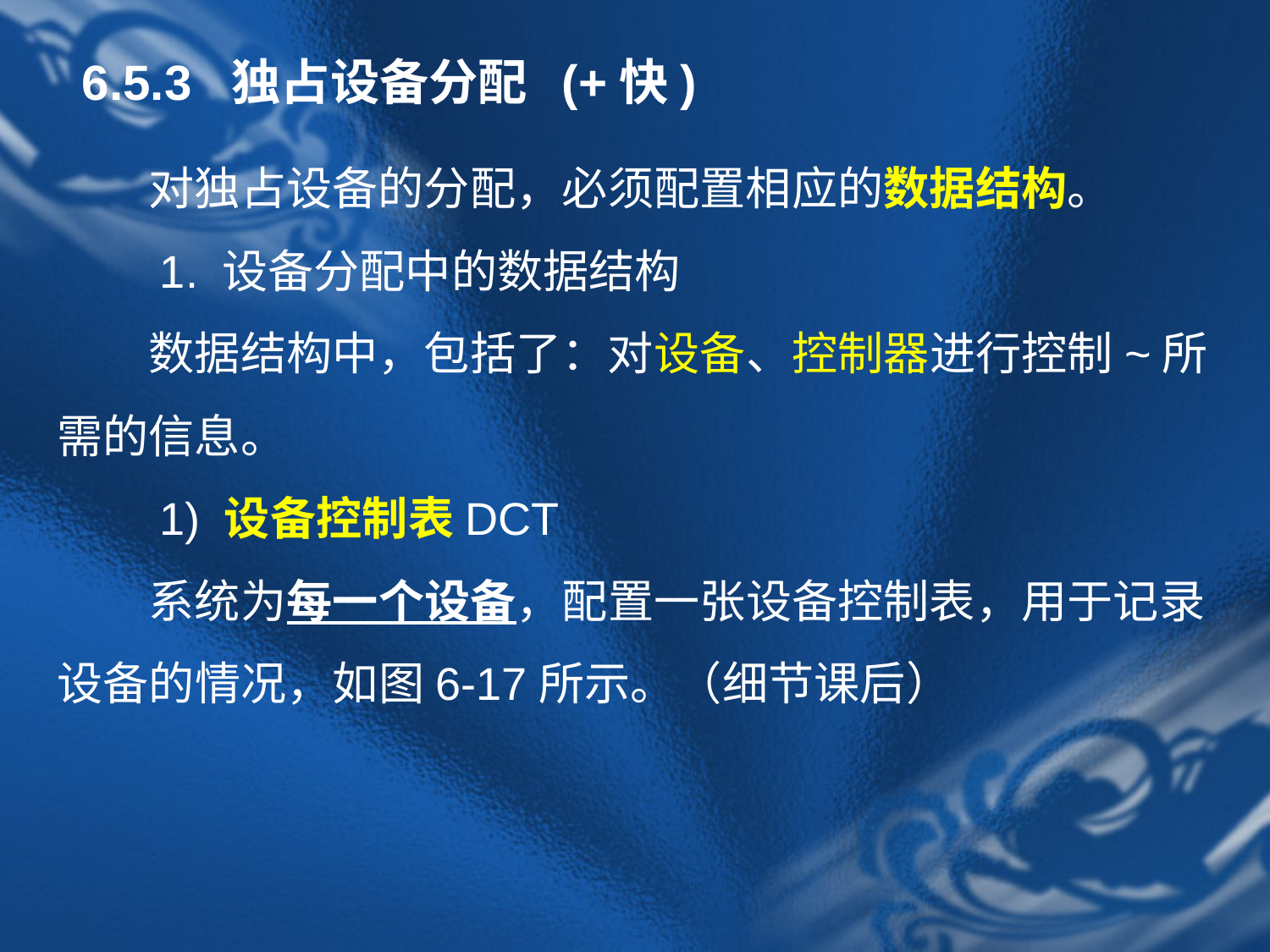

# 6.5.3  独占设备分配  (+快)
　　对独占设备的分配，必须配置相应的数据结构。
　　1. 设备分配中的数据结构
　　数据结构中，包括了：对设备、控制器进行控制~所需的信息。
　　1) 设备控制表DCT
　　系统为每一个设备，配置一张设备控制表，用于记录设备的情况，如图6-17所示。（细节课后）